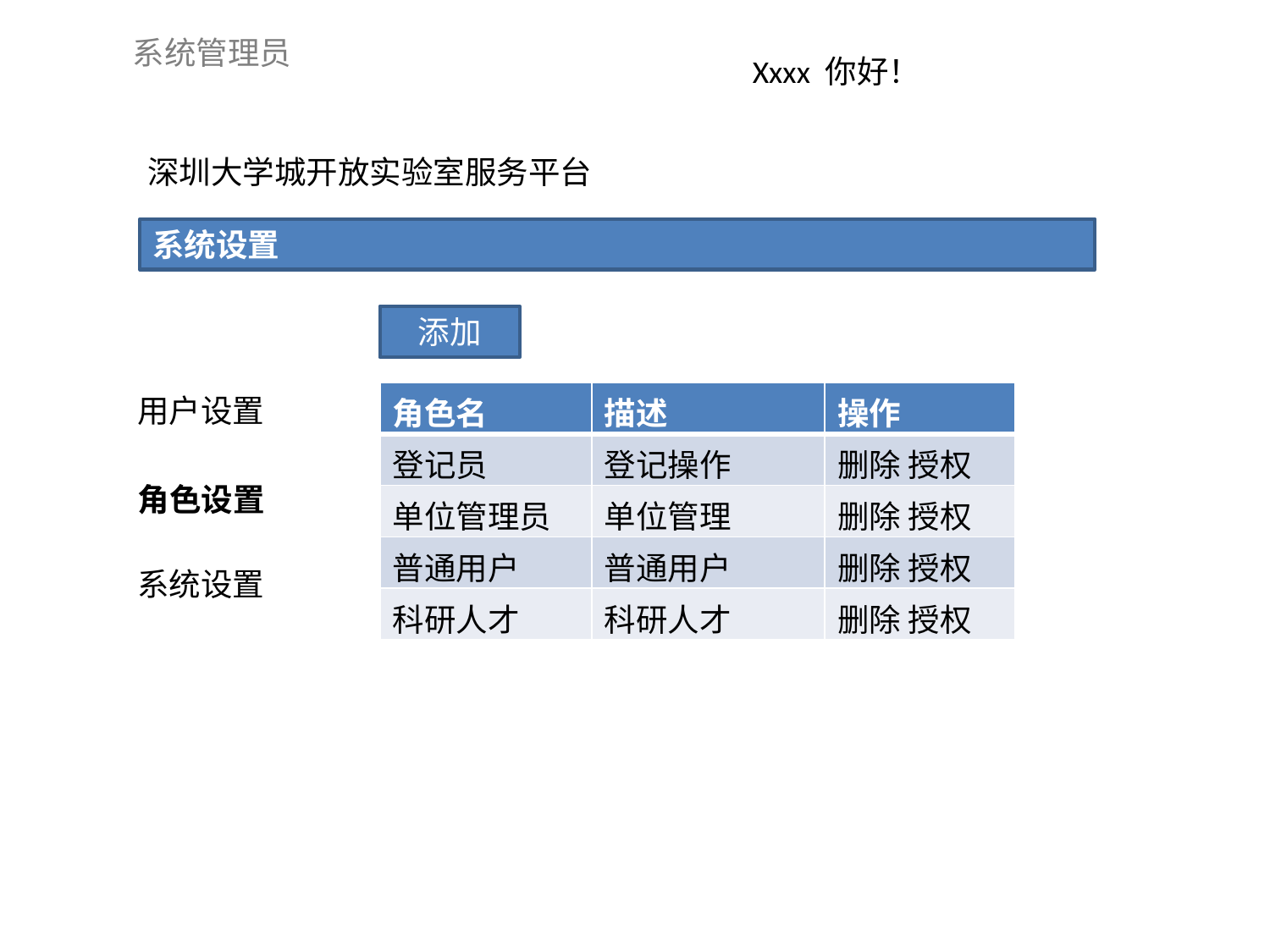

系统管理员
Xxxx 你好！
深圳大学城开放实验室服务平台
系统设置
添加
| 角色名 | 描述 | 操作 |
| --- | --- | --- |
| 登记员 | 登记操作 | 删除 授权 |
| 单位管理员 | 单位管理 | 删除 授权 |
| 普通用户 | 普通用户 | 删除 授权 |
| 科研人才 | 科研人才 | 删除 授权 |
用户设置
角色设置
系统设置